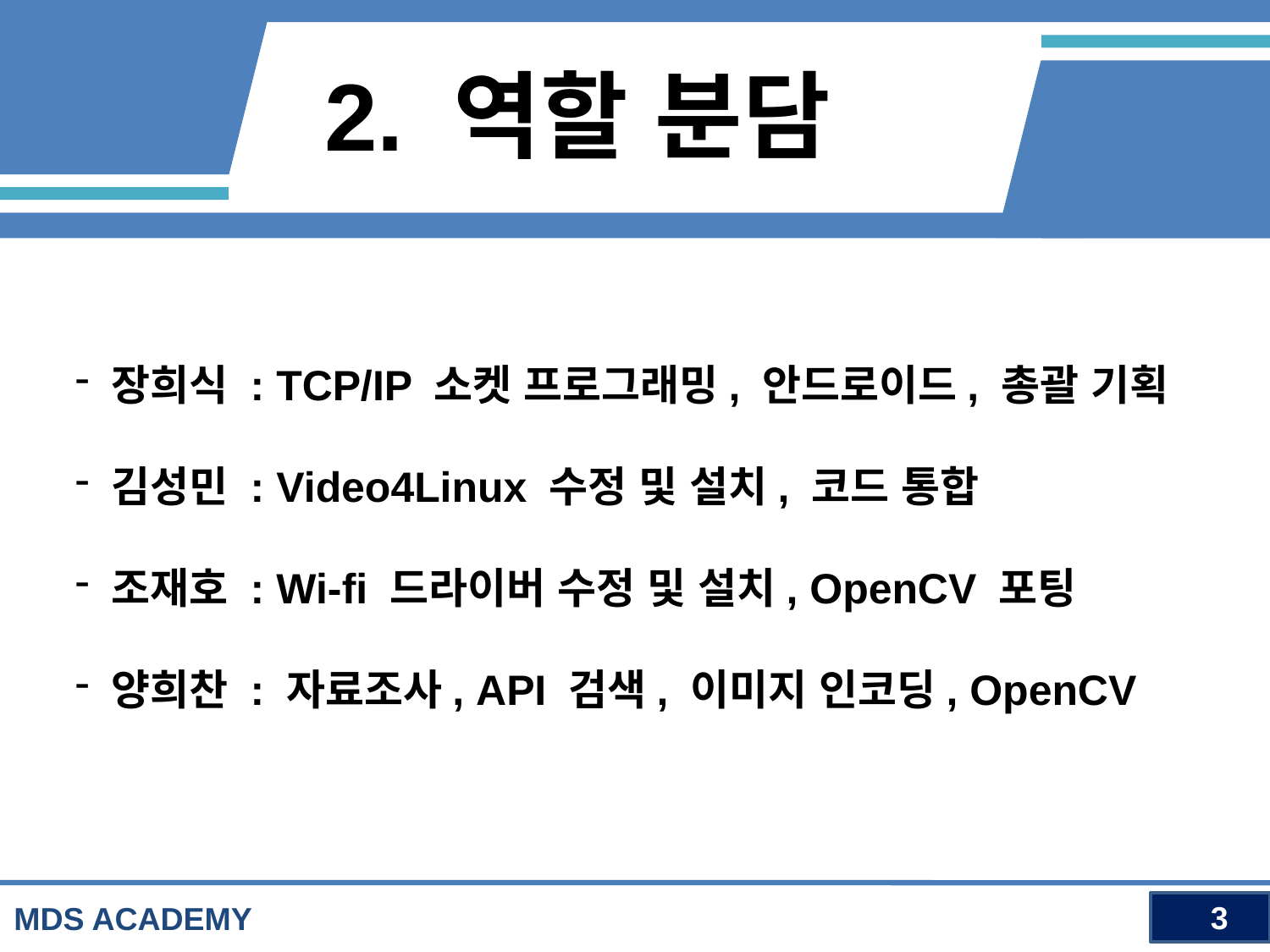

2. 역할 분담

 장희식 : TCP/IP 소켓 프로그래밍, 안드로이드, 총괄 기획

 김성민 : Video4Linux 수정 및 설치, 코드 통합

 조재호 : Wi-fi 드라이버 수정 및 설치, OpenCV 포팅

 양희찬 : 자료조사, API 검색, 이미지 인코딩, OpenCV
MDS ACADEMY
  3